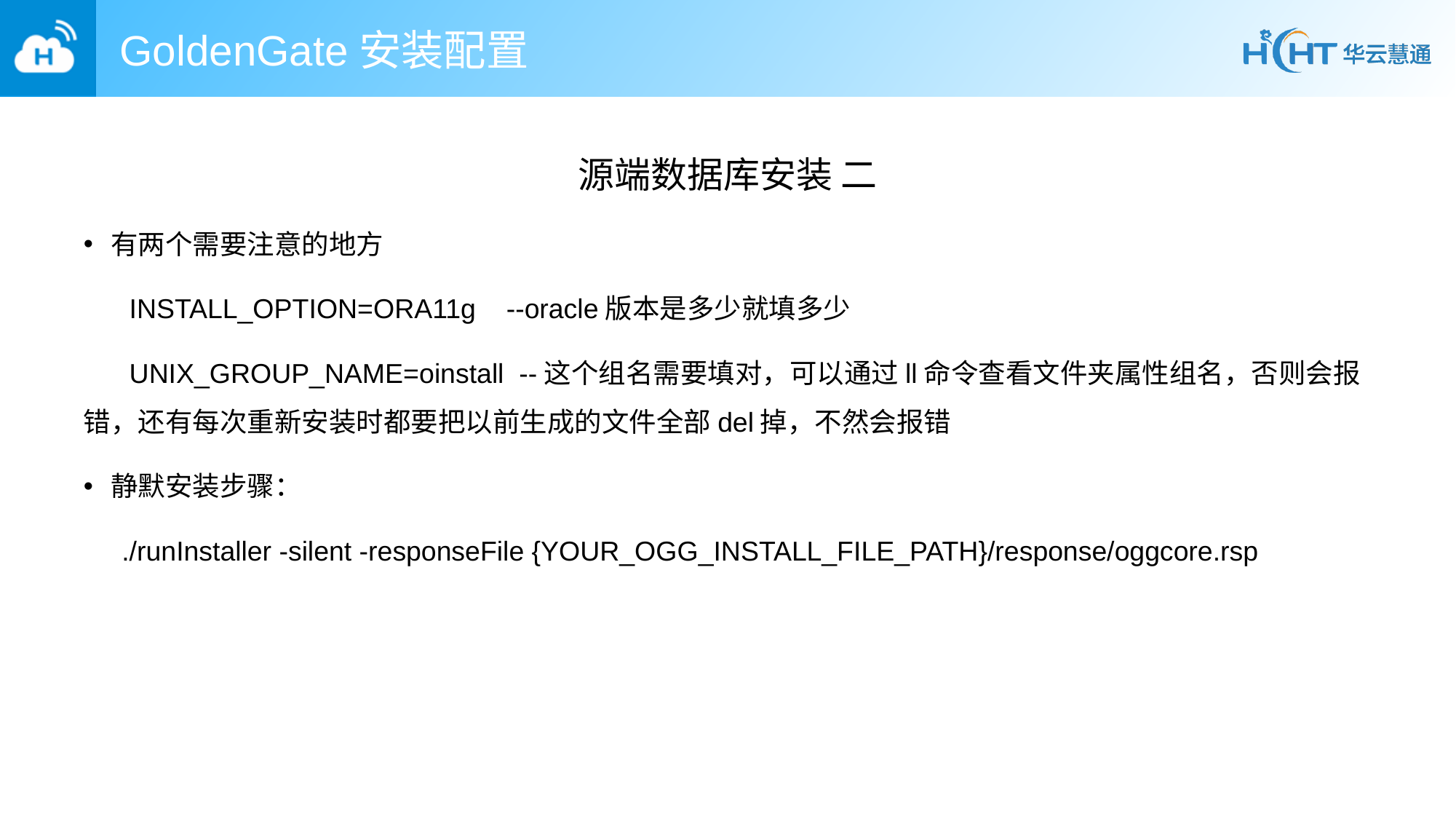

# GoldenGate安装配置
源端数据库安装 二
有两个需要注意的地方
      INSTALL_OPTION=ORA11g    --oracle版本是多少就填多少
      UNIX_GROUP_NAME=oinstall  --这个组名需要填对，可以通过ll命令查看文件夹属性组名，否则会报错，还有每次重新安装时都要把以前生成的文件全部del掉，不然会报错
静默安装步骤：
     ./runInstaller -silent -responseFile {YOUR_OGG_INSTALL_FILE_PATH}/response/oggcore.rsp